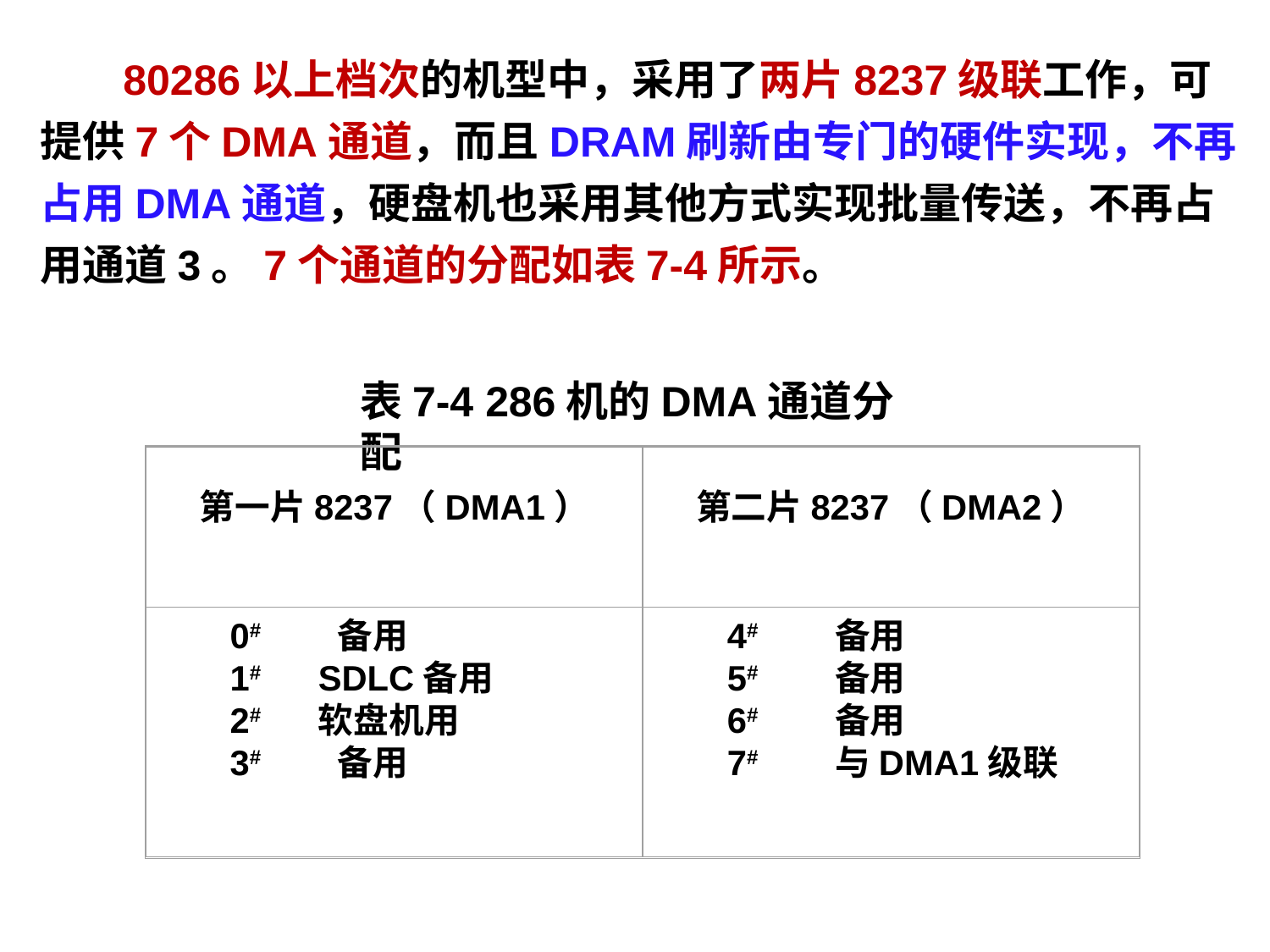

80286以上档次的机型中，采用了两片8237级联工作，可提供7个DMA通道，而且DRAM刷新由专门的硬件实现，不再占用DMA通道，硬盘机也采用其他方式实现批量传送，不再占用通道3。7个通道的分配如表7-4所示。

表7-4 286机的DMA通道分配

第一片8237（DMA1）

第二片8237（DMA2）

0#       备用
1#          SDLC备用
2#     软盘机用
3#       备用

4#       备用
5#       备用
6#       备用
7#       与DMA1级联

126